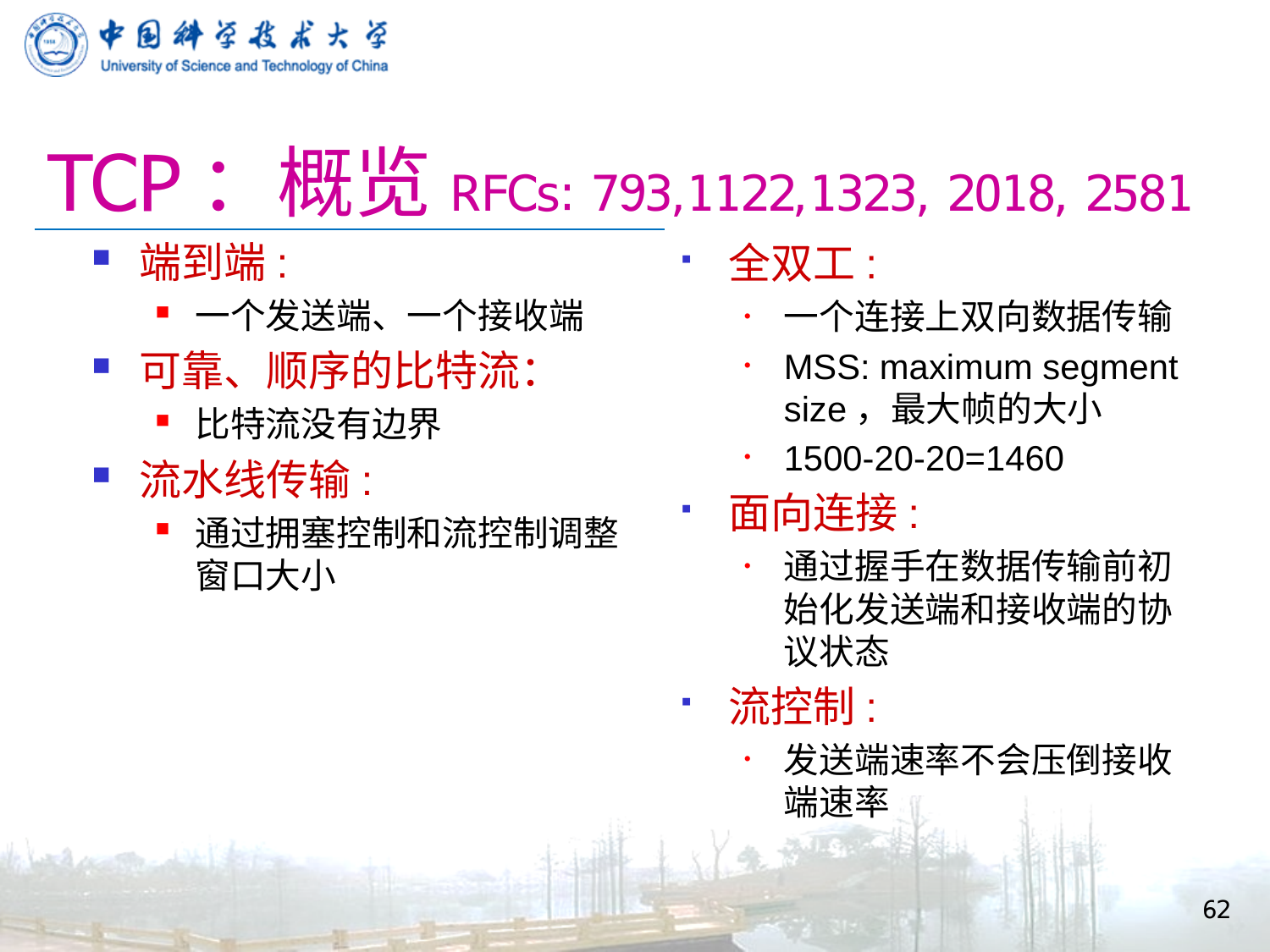

# TCP：概览RFCs: 793,1122,1323, 2018, 2581
端到端:
一个发送端、一个接收端
可靠、顺序的比特流：
比特流没有边界
流水线传输:
通过拥塞控制和流控制调整窗口大小

全双工:
一个连接上双向数据传输
MSS: maximum segment size，最大帧的大小
1500-20-20=1460
面向连接:
通过握手在数据传输前初始化发送端和接收端的协议状态
流控制:
发送端速率不会压倒接收端速率
62